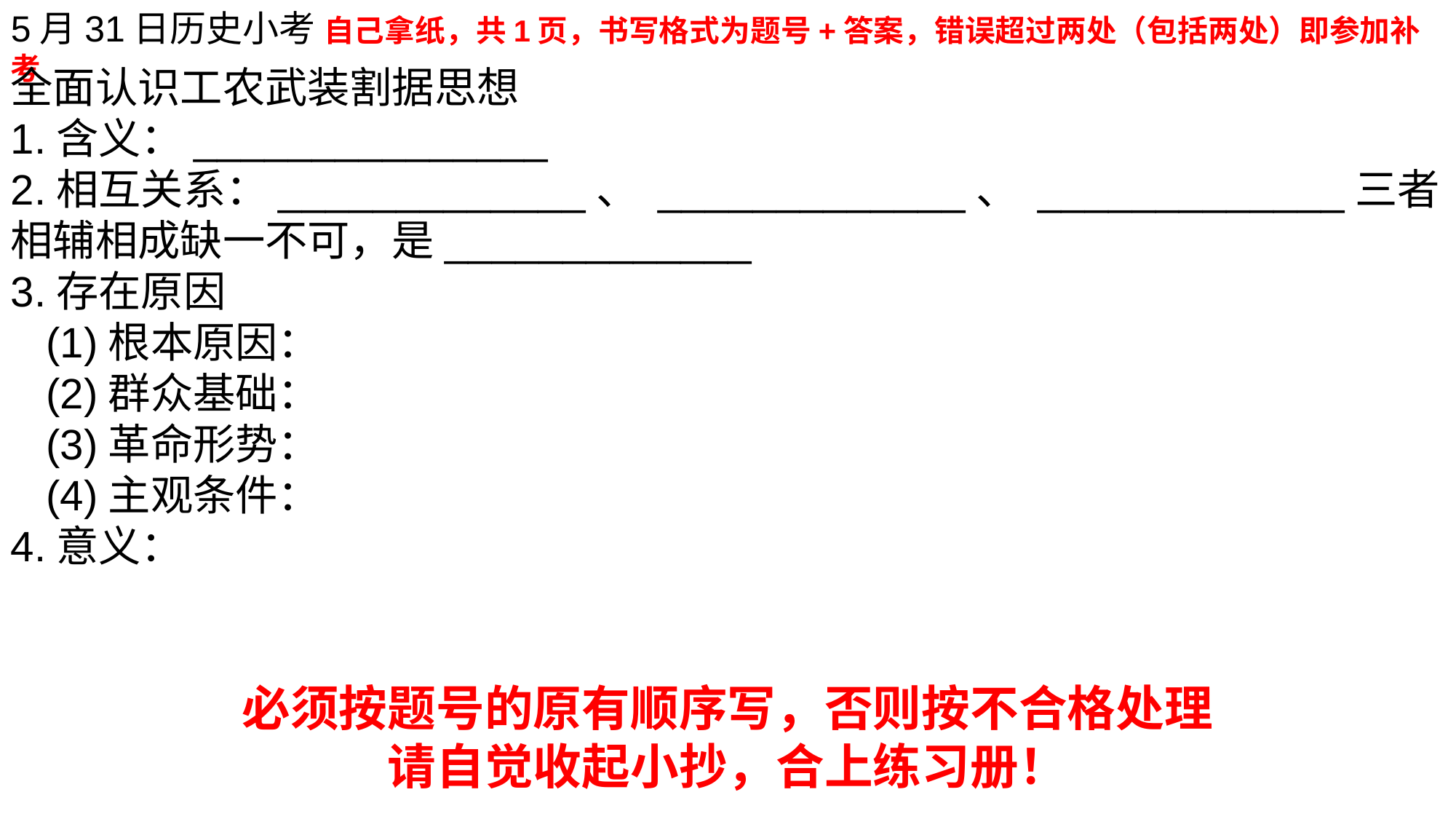

5月31日历史小考 自己拿纸，共1页，书写格式为题号+答案，错误超过两处（包括两处）即参加补考
全面认识工农武装割据思想
1.含义：_______________
2.相互关系：_____________、 _____________、 _____________三者相辅相成缺一不可，是_____________
3.存在原因
   (1)根本原因：
   (2)群众基础：
   (3)革命形势：
   (4)主观条件：
4.意义：
必须按题号的原有顺序写，否则按不合格处理
请自觉收起小抄，合上练习册！